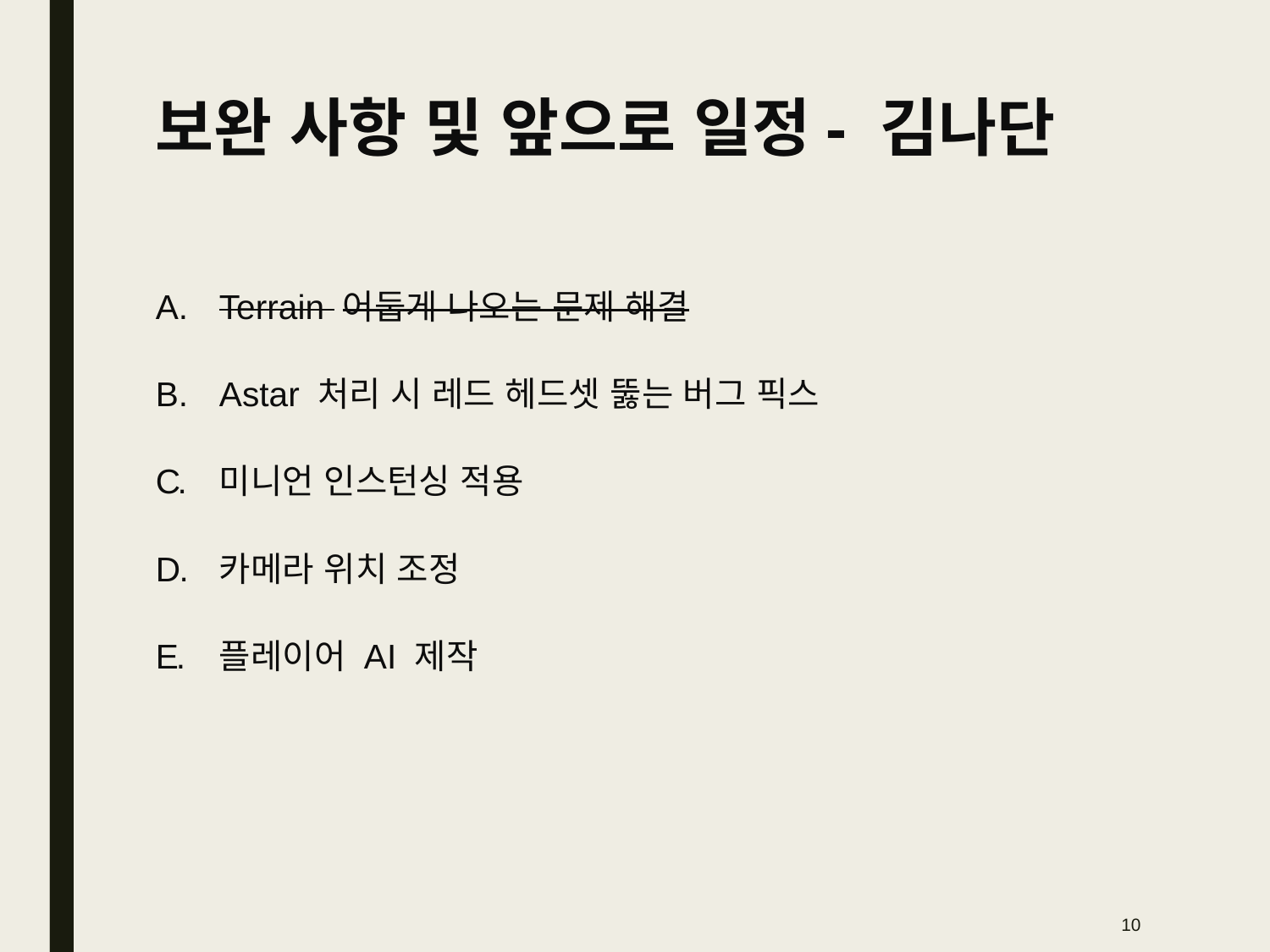

# 보완 사항 및 앞으로 일정- 김나단
Terrain 어둡게 나오는 문제 해결
Astar 처리 시 레드 헤드셋 뚫는 버그 픽스
미니언 인스턴싱 적용
카메라 위치 조정
플레이어 AI 제작
10